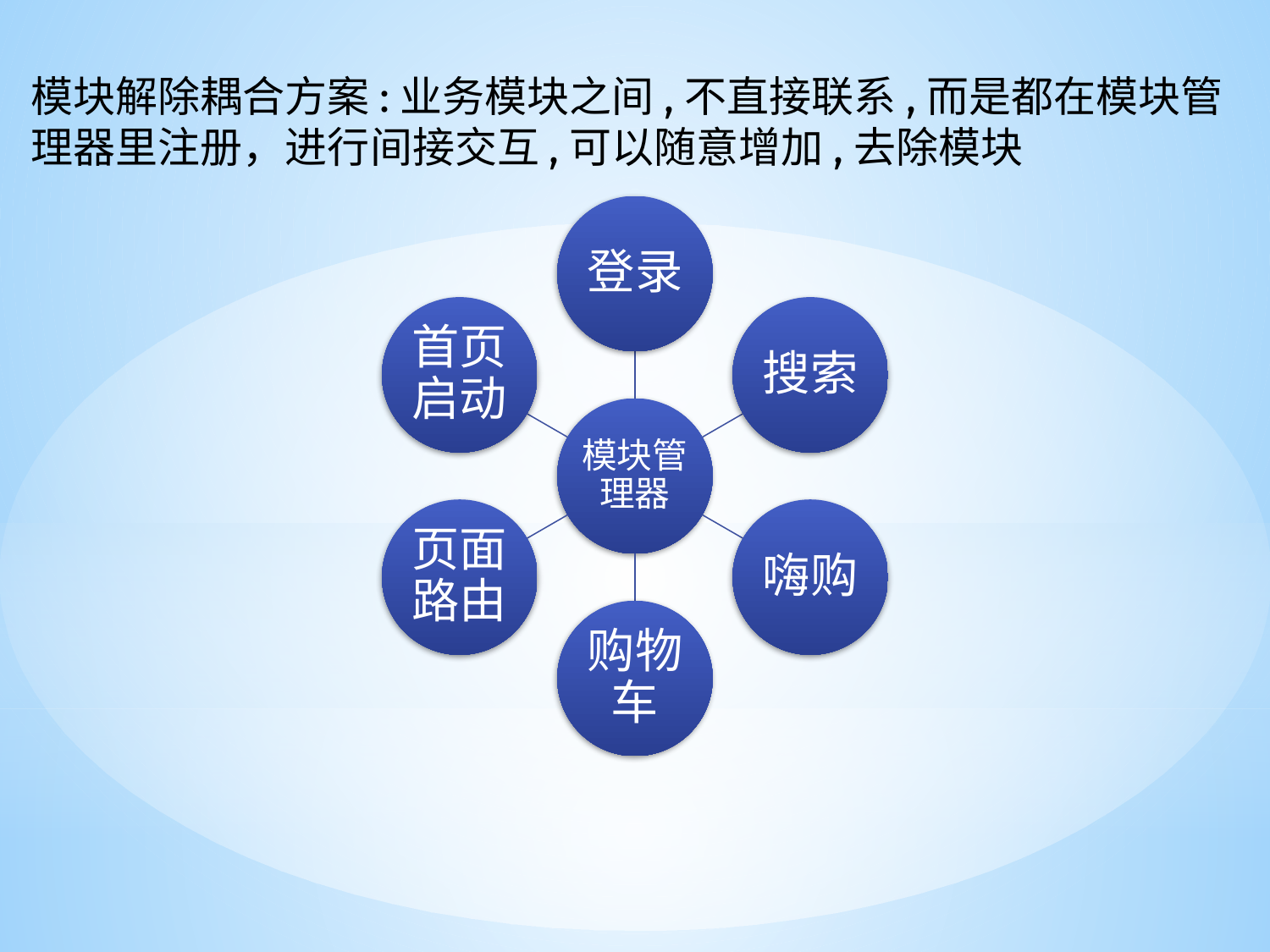

模块解除耦合方案:业务模块之间,不直接联系,而是都在模块管理器里注册，进行间接交互,可以随意增加,去除模块
模块管理器

登录

搜索

嗨购

购物车

页面路由

首页启动